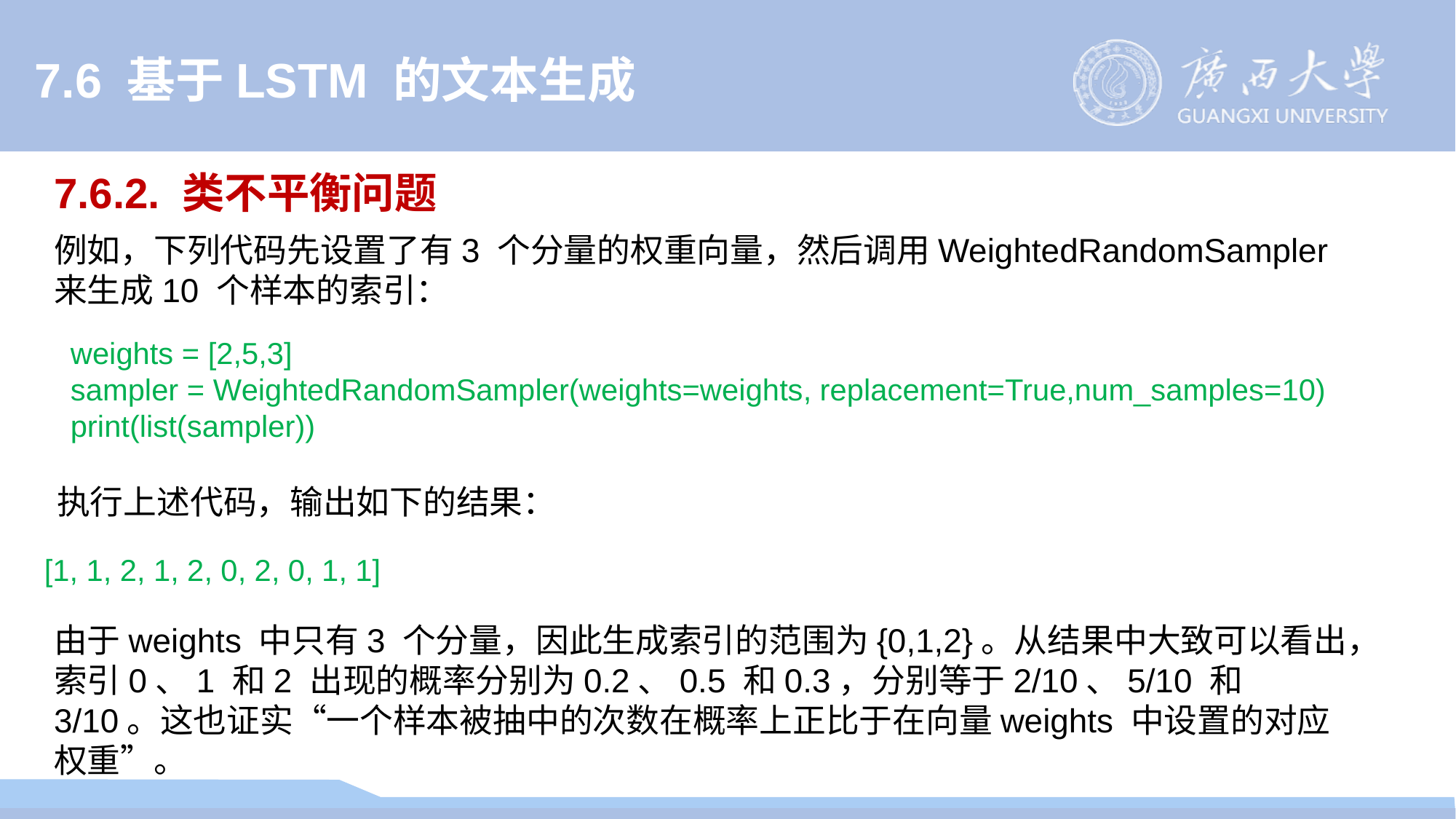

7.6 基于LSTM 的文本生成
7.6.2. 类不平衡问题
例如，下列代码先设置了有3 个分量的权重向量，然后调用WeightedRandomSampler来生成10 个样本的索引：
weights = [2,5,3]
sampler = WeightedRandomSampler(weights=weights, replacement=True,num_samples=10)
print(list(sampler))
执行上述代码，输出如下的结果：
[1, 1, 2, 1, 2, 0, 2, 0, 1, 1]
由于weights 中只有3 个分量，因此生成索引的范围为{0,1,2}。从结果中大致可以看出，索引0、1 和2 出现的概率分别为0.2、0.5 和0.3，分别等于2/10、5/10 和3/10。这也证实“一个样本被抽中的次数在概率上正比于在向量weights 中设置的对应权重”。